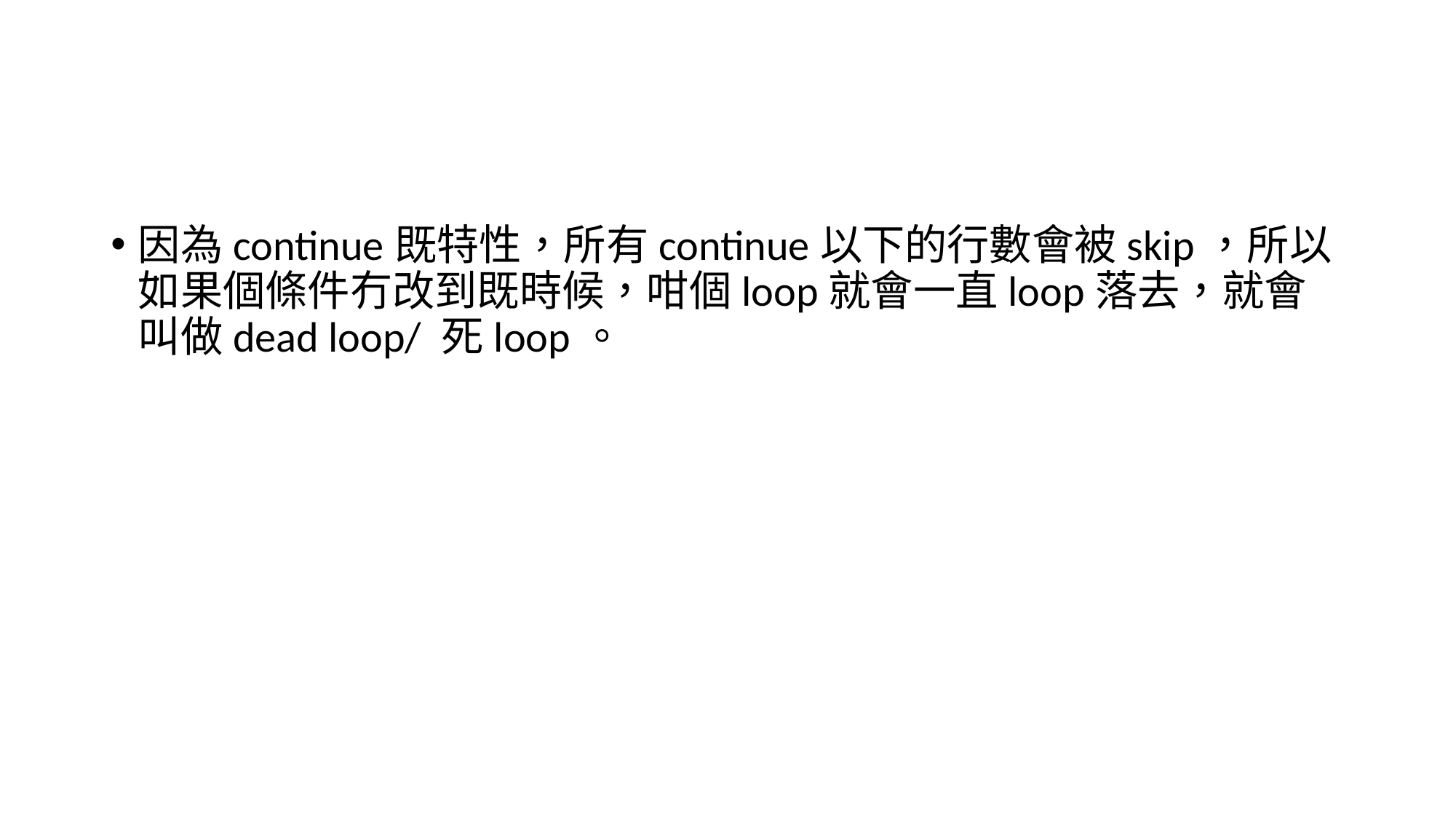

#
因為continue既特性，所有continue以下的行數會被skip，所以如果個條件冇改到既時候，咁個loop就會一直loop落去，就會叫做dead loop/ 死loop。